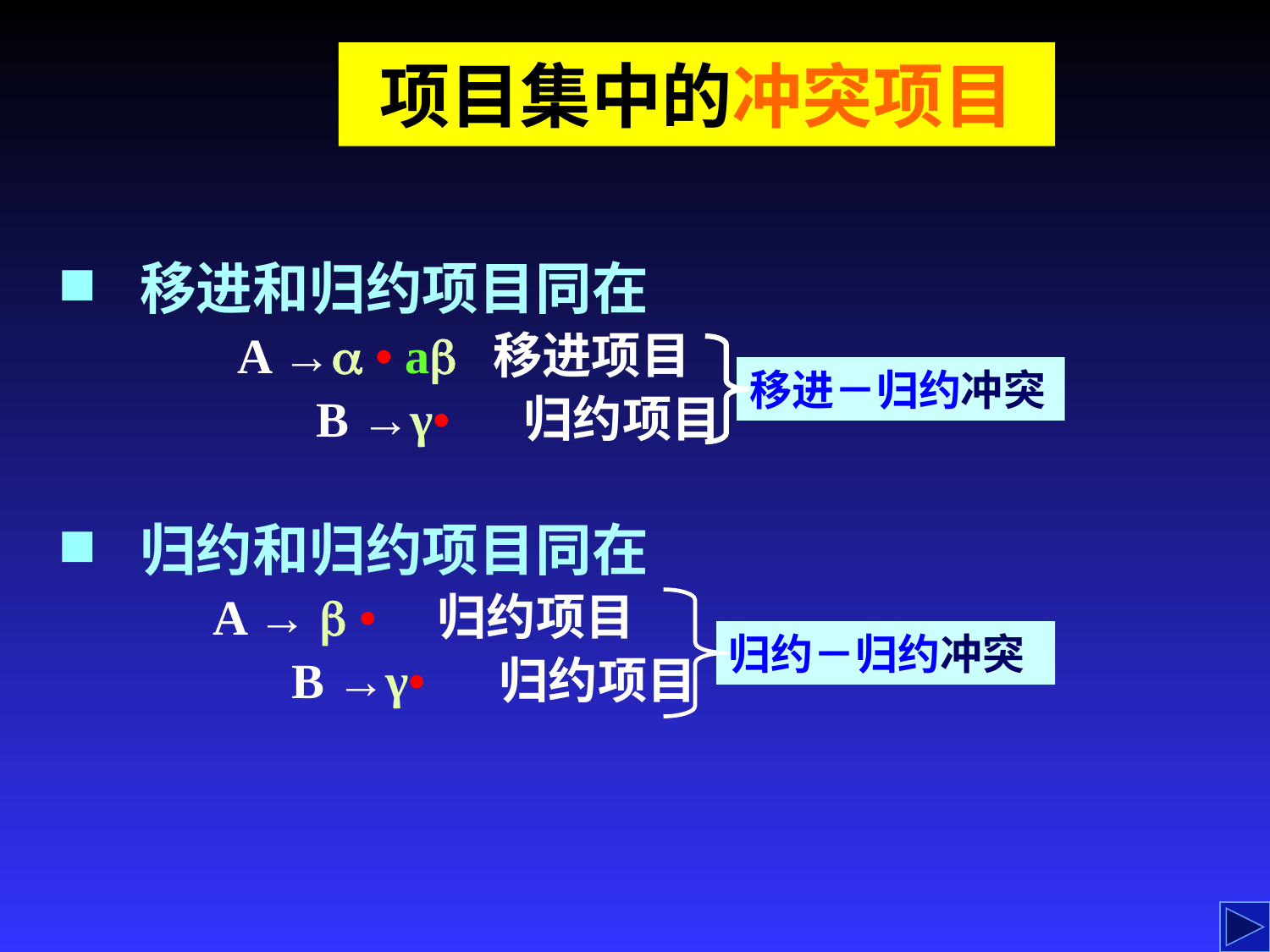

# 项目集中的冲突项目
移进和归约项目同在
              A →α • aβ  移进项目
		    B →γ•     归约项目

归约和归约项目同在
            A → β •    归约项目
		  B →γ•     归约项目

移进－归约冲突

归约－归约冲突